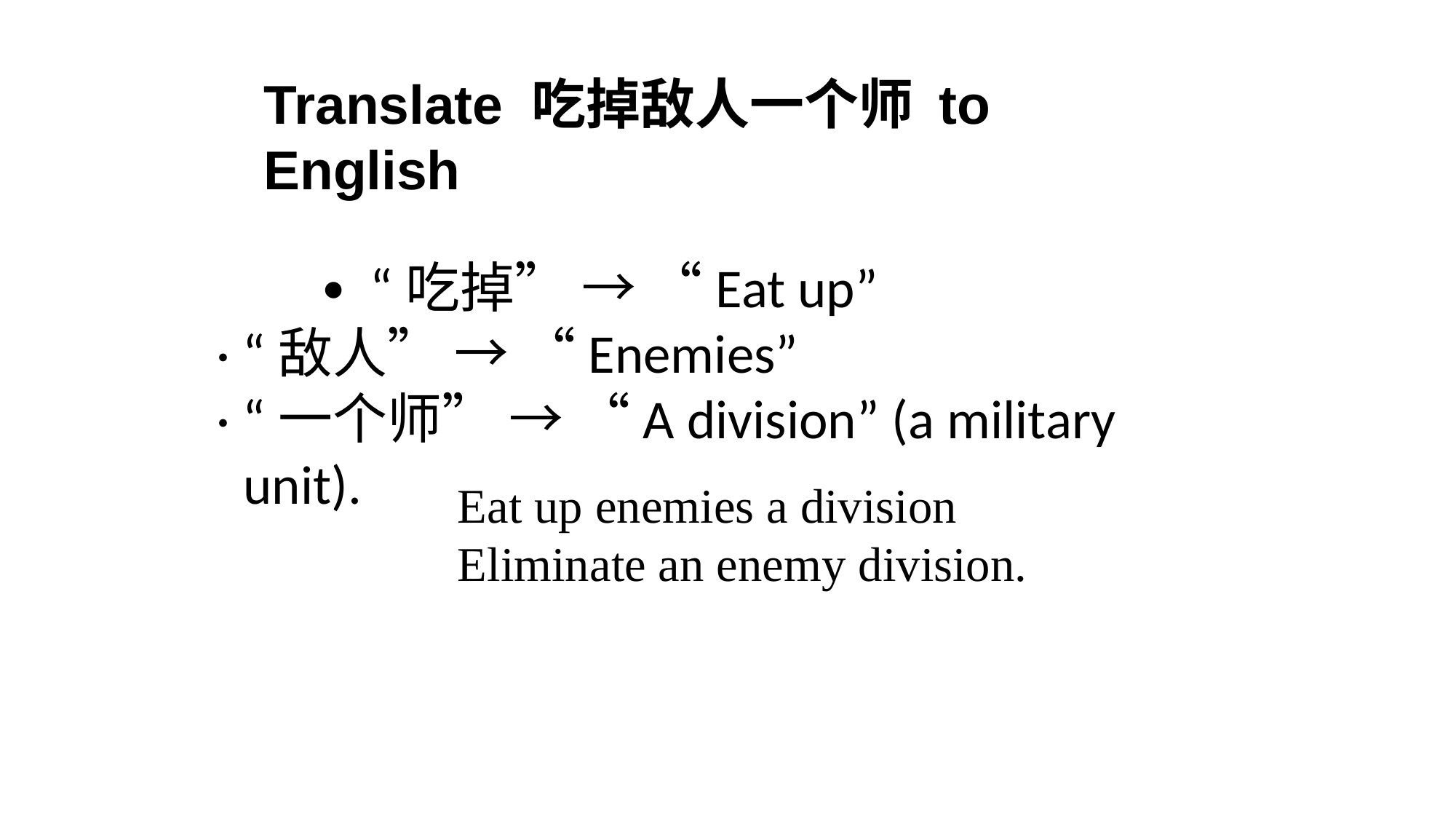

Translate 吃掉敌人一个师 to English
	• “吃掉” → “Eat up”• “敌人” → “Enemies”• “一个师” → “A division” (a military unit).
Eat up enemies a division
Eliminate an enemy division.